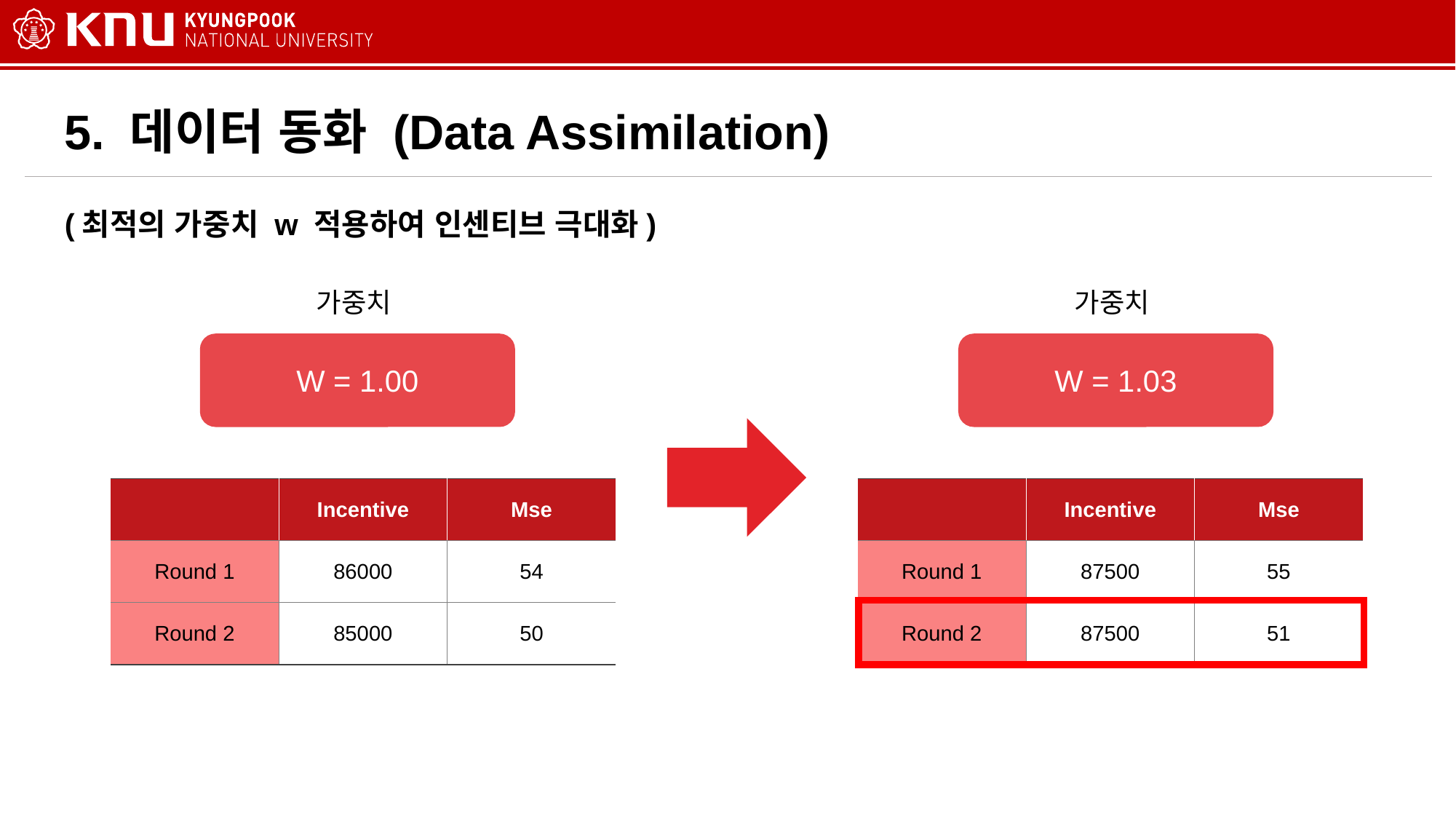

5. 데이터 동화 (Data Assimilation)
(최적의 가중치 w 적용하여 인센티브 극대화)
가중치
가중치
W = 1.00
W = 1.03

|  | Incentive | Mse |
| --- | --- | --- |
| Round 1 | 86000 | 54 |
| Round 2 | 85000 | 50 |
|  | Incentive | Mse |
| --- | --- | --- |
| Round 1 | 87500 | 55 |
| Round 2 | 87500 | 51 |